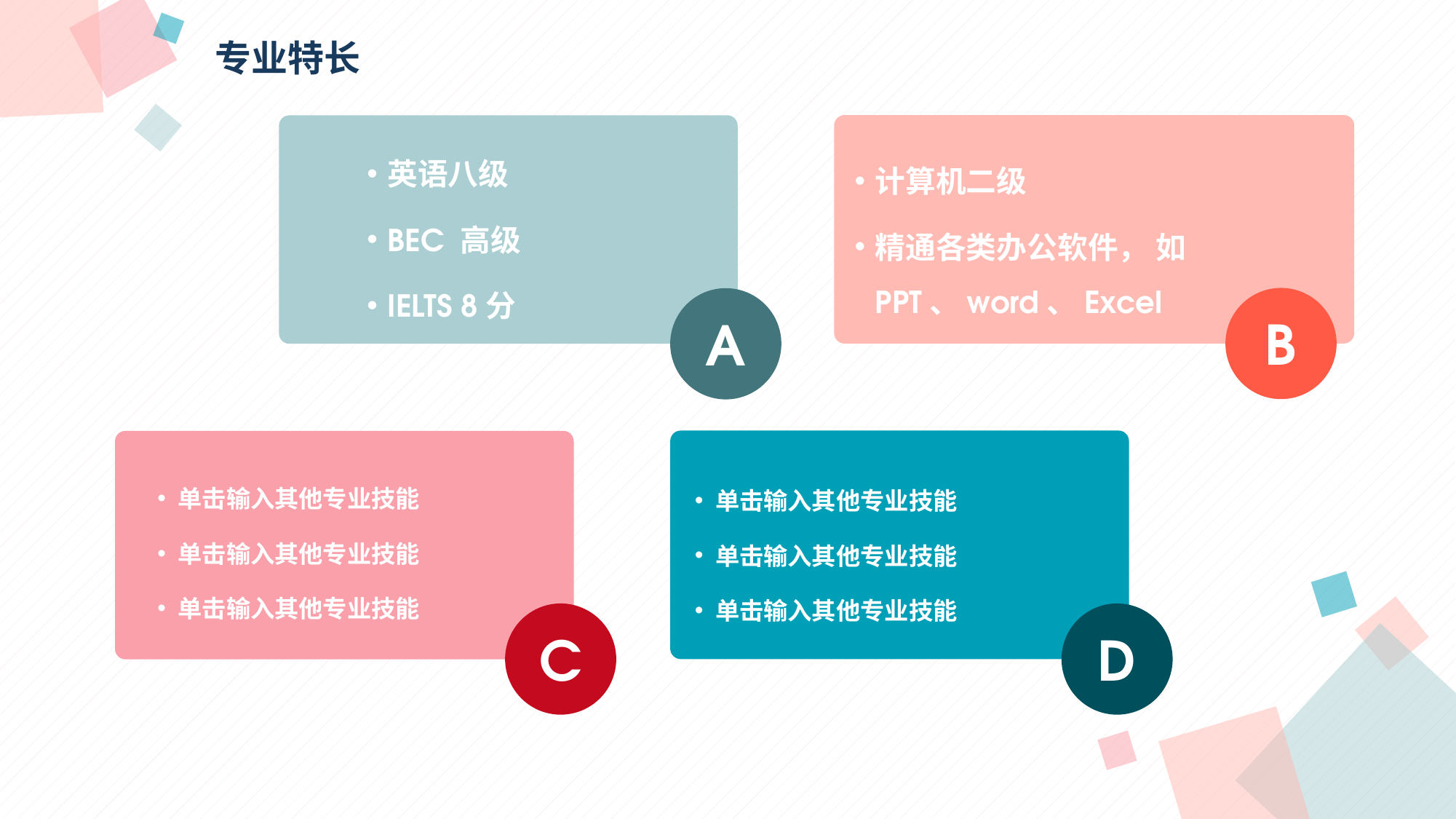

专业特长

英语八级
BEC 高级
IELTS 8分

计算机二级
精通各类办公软件， 如PPT、word、Excel
B
A

单击输入其他专业技能
单击输入其他专业技能
单击输入其他专业技能

单击输入其他专业技能
单击输入其他专业技能
单击输入其他专业技能

D
C